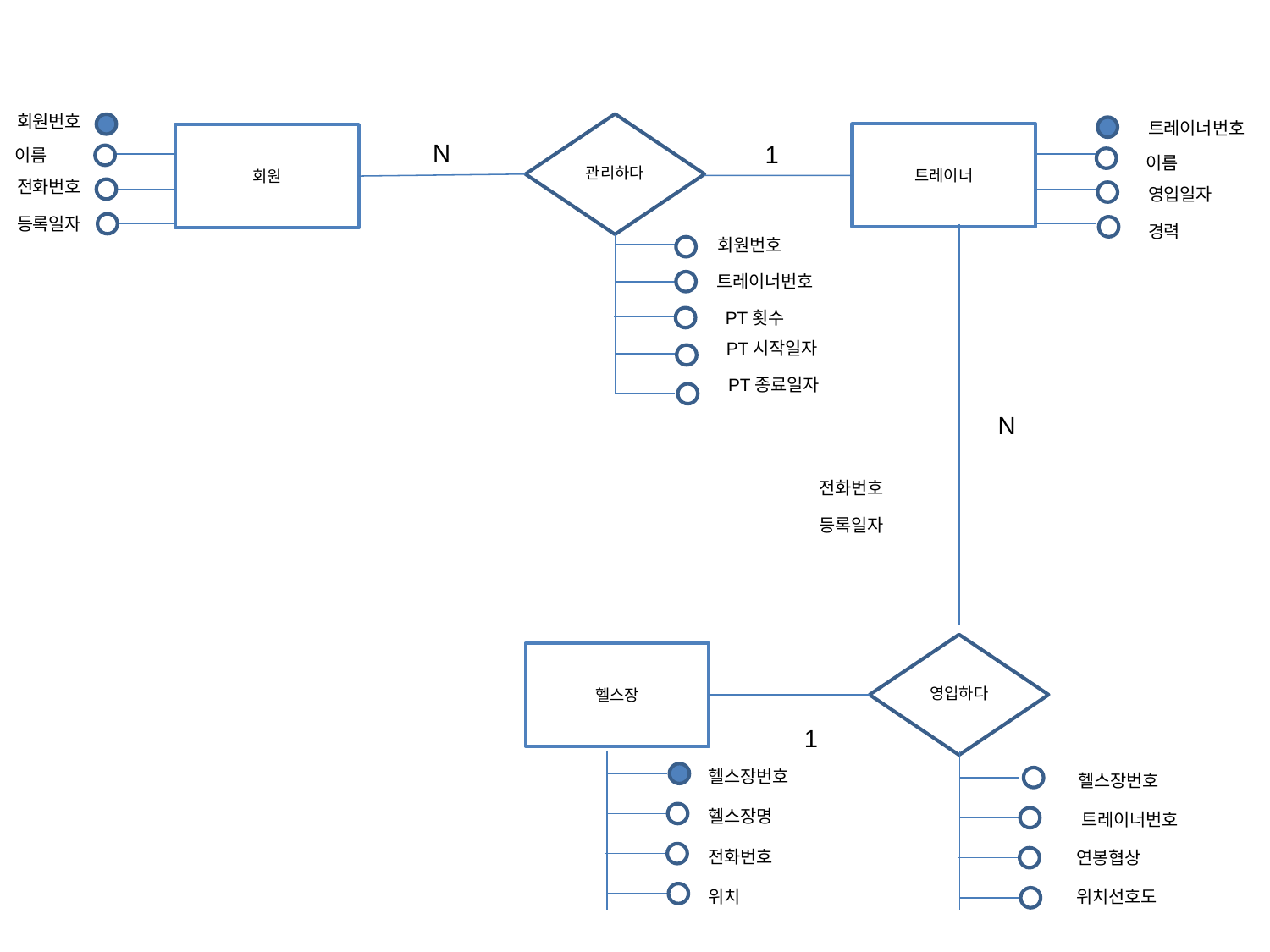

회원번호
트레이너번호

관리하다

트레이너
회원
N
1
이름

이름

전화번호
영입일자

등록일자

경력

회원번호

트레이너번호

PT횟수

PT시작일자

PT종료일자

N
전화번호
등록일자

영입하다

헬스장
1
헬스장번호

헬스장번호

헬스장명
트레이너번호

전화번호
연봉협상

위치
위치선호도